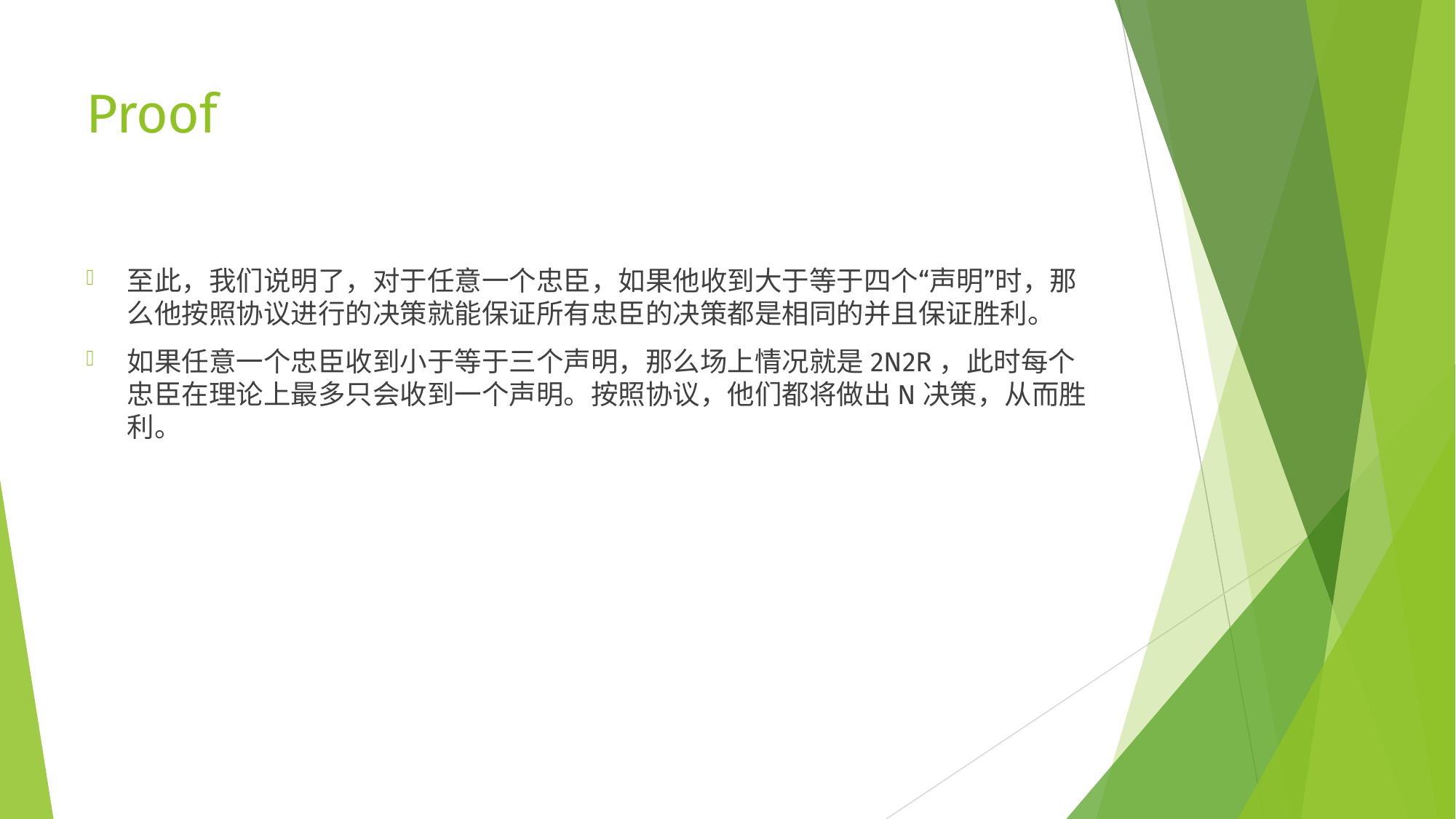

# Proof
至此，我们说明了，对于任意一个忠臣，如果他收到大于等于四个“声明”时，那么他按照协议进行的决策就能保证所有忠臣的决策都是相同的并且保证胜利。
如果任意一个忠臣收到小于等于三个声明，那么场上情况就是2N2R，此时每个忠臣在理论上最多只会收到一个声明。按照协议，他们都将做出N决策，从而胜利。